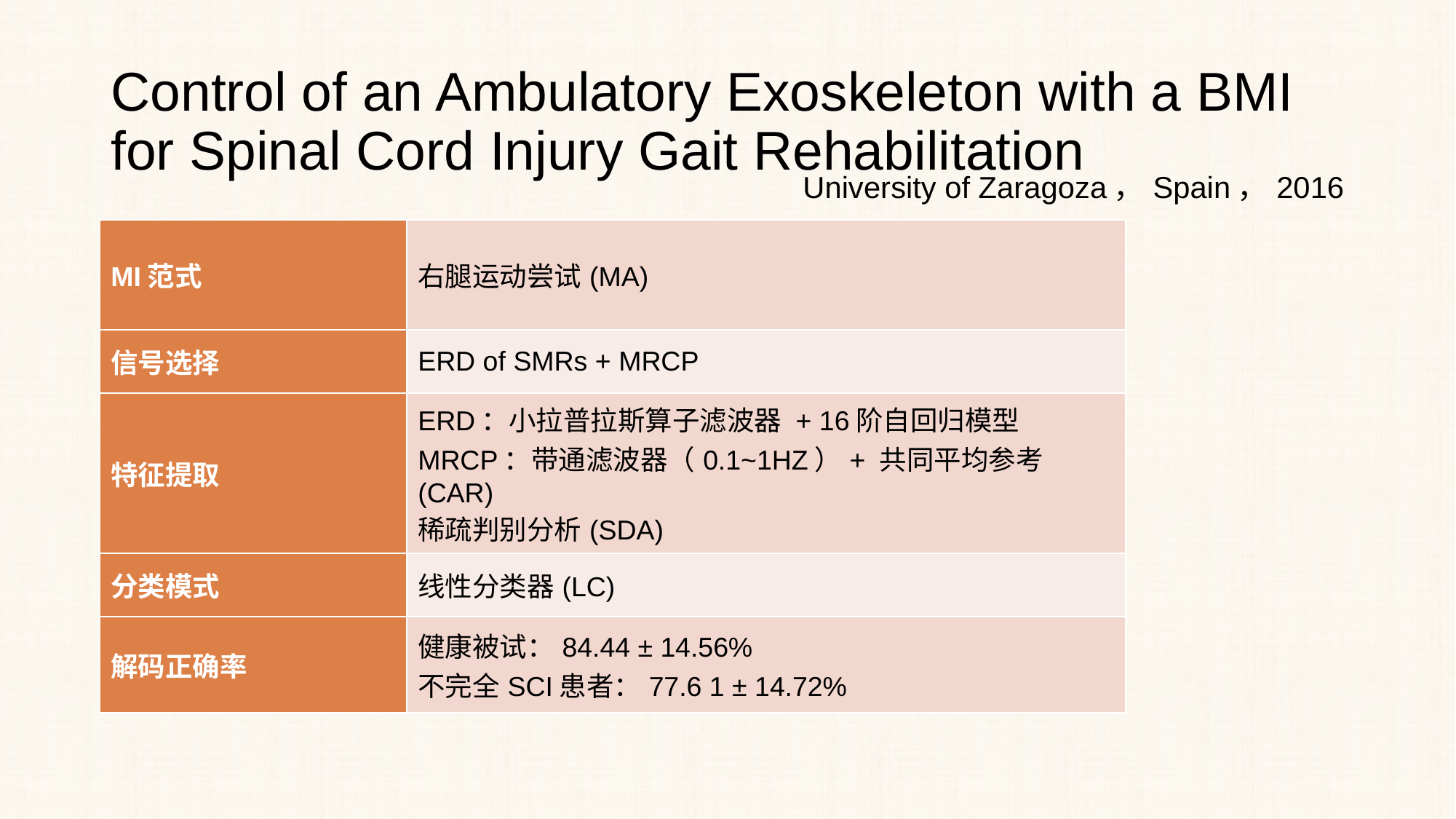

# Control of an Ambulatory Exoskeleton with a BMI for Spinal Cord Injury Gait Rehabilitation
University of Zaragoza，Spain，2016
| MI范式 | 右腿运动尝试(MA) |
| --- | --- |
| 信号选择 | ERD of SMRs + MRCP |
| 特征提取 | ERD：小拉普拉斯算子滤波器 + 16阶自回归模型 MRCP：带通滤波器（0.1~1HZ）+ 共同平均参考(CAR) 稀疏判别分析(SDA) |
| 分类模式 | 线性分类器(LC) |
| 解码正确率 | 健康被试：84.44 ± 14.56% 不完全SCI患者：77.6 1 ± 14.72% |